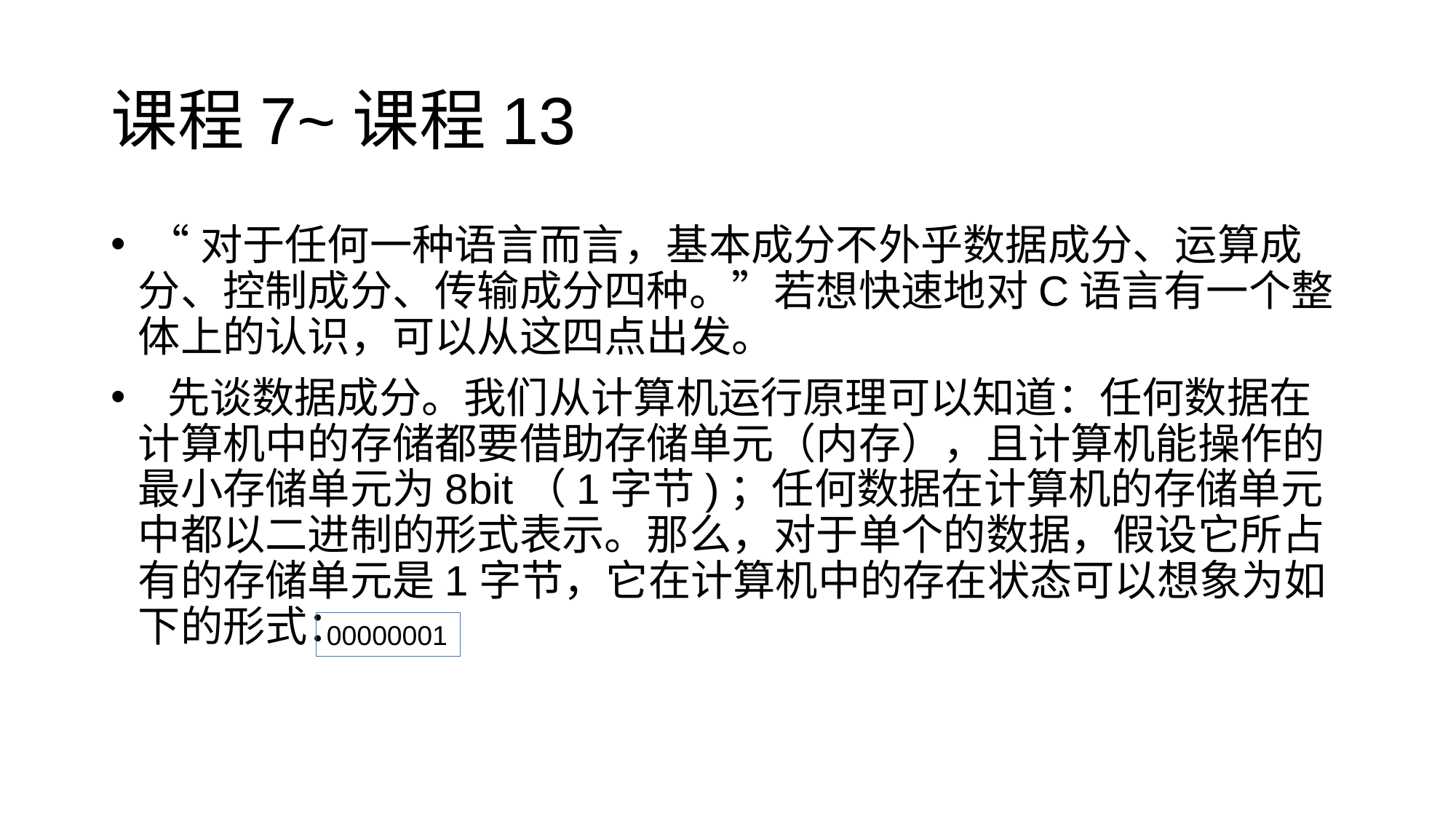

# 课程7~课程13
 “对于任何一种语言而言，基本成分不外乎数据成分、运算成分、控制成分、传输成分四种。”若想快速地对C语言有一个整体上的认识，可以从这四点出发。
  先谈数据成分。我们从计算机运行原理可以知道：任何数据在计算机中的存储都要借助存储单元（内存），且计算机能操作的最小存储单元为8bit（1字节)；任何数据在计算机的存储单元中都以二进制的形式表示。那么，对于单个的数据，假设它所占有的存储单元是1字节，它在计算机中的存在状态可以想象为如下的形式：
00000001